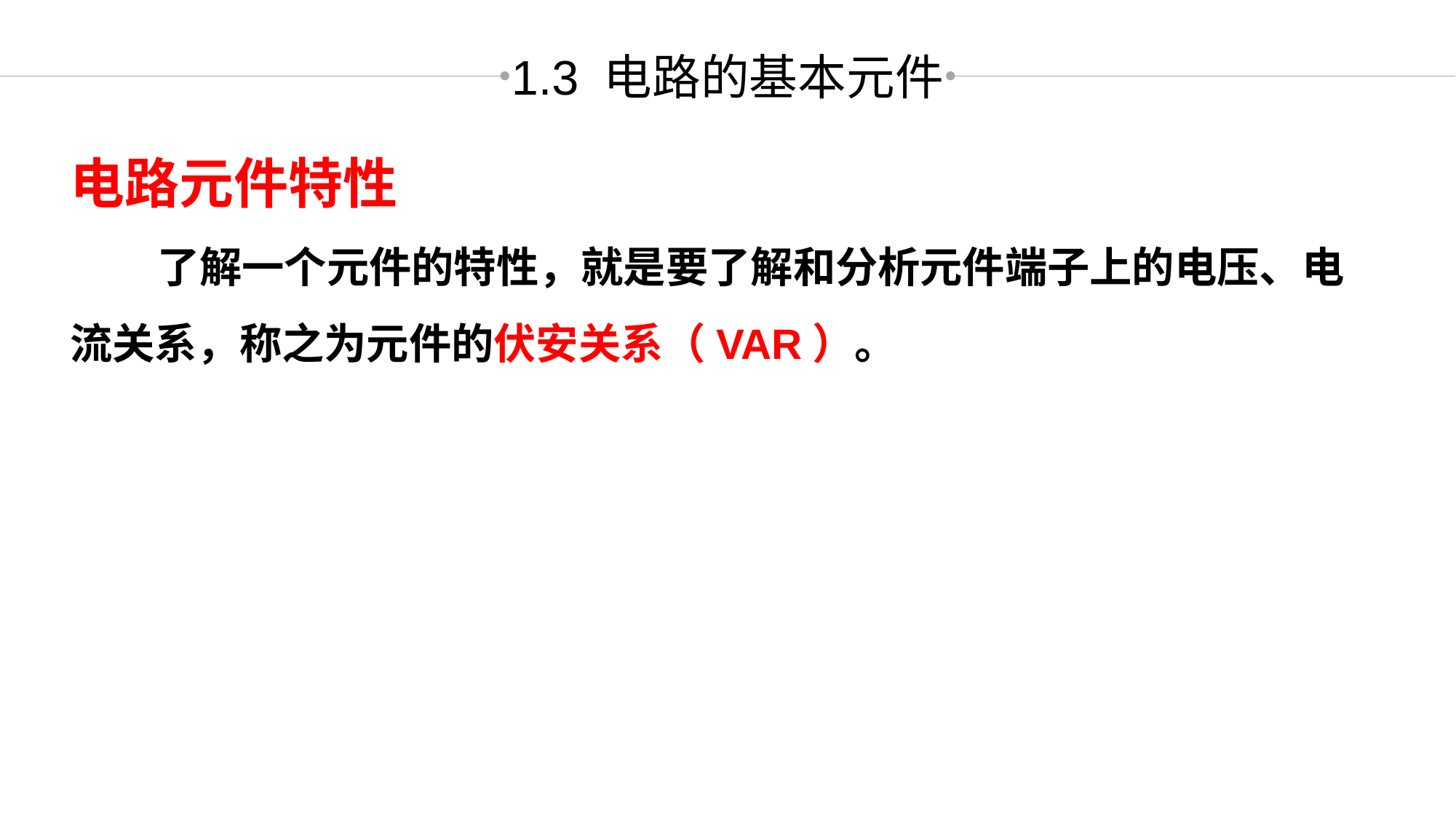

1.3 电路的基本元件
电路元件特性
        了解一个元件的特性，就是要了解和分析元件端子上的电压、电流关系，称之为元件的伏安关系（VAR）。